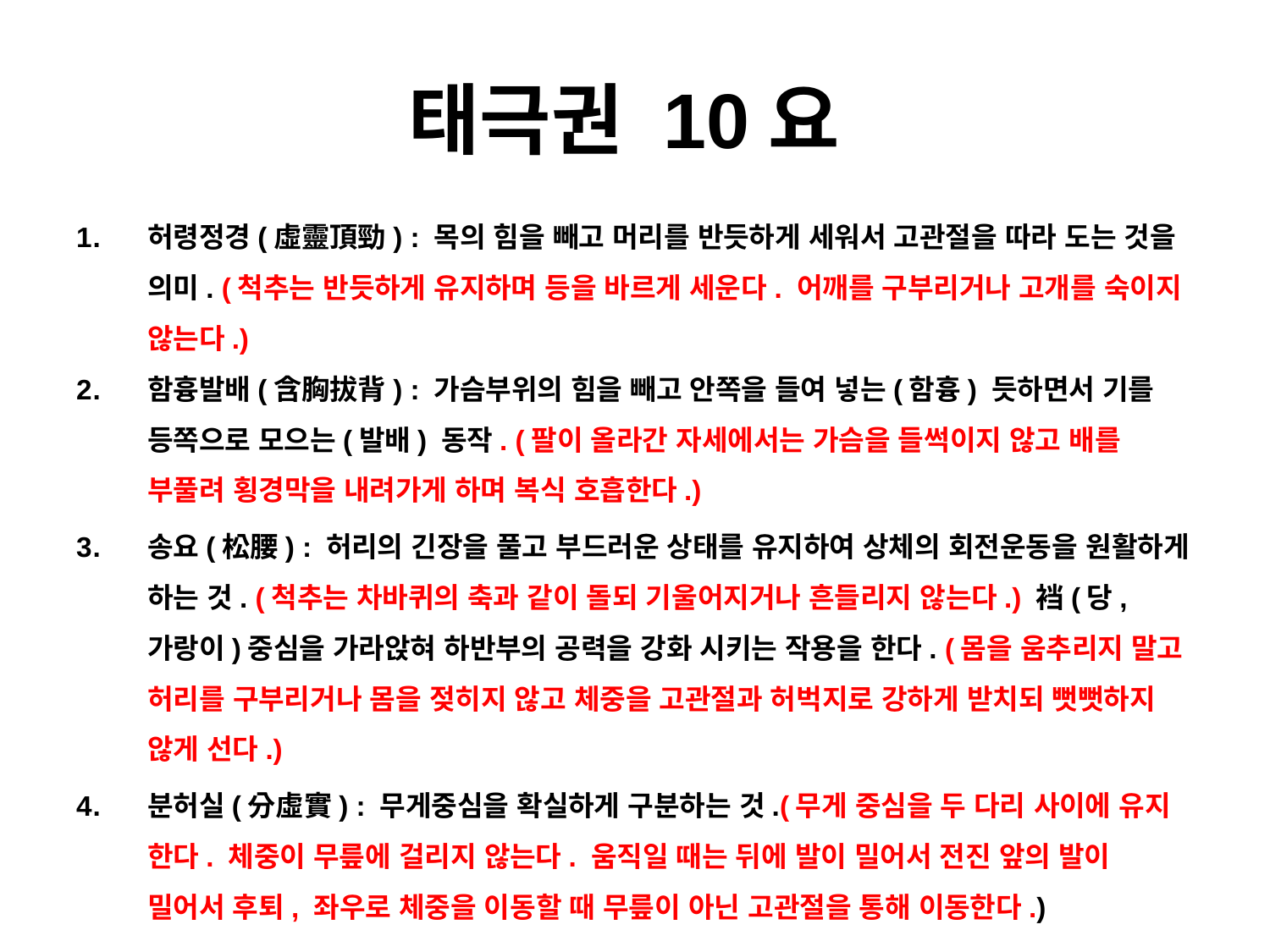

# 태극권 10요
허령정경(虛靈頂勁) : 목의 힘을 빼고 머리를 반듯하게 세워서 고관절을 따라 도는 것을 의미. (척추는 반듯하게 유지하며 등을 바르게 세운다. 어깨를 구부리거나 고개를 숙이지 않는다.)
함흉발배(含胸拔背) : 가슴부위의 힘을 빼고 안쪽을 들여 넣는(함흉) 듯하면서 기를 등쪽으로 모으는(발배) 동작. (팔이 올라간 자세에서는 가슴을 들썩이지 않고 배를 부풀려 횡경막을 내려가게 하며 복식 호흡한다.)
송요(松腰) : 허리의 긴장을 풀고 부드러운 상태를 유지하여 상체의 회전운동을 원활하게 하는 것. (척추는 차바퀴의 축과 같이 돌되 기울어지거나 흔들리지 않는다.) 裆(당, 가랑이)중심을 가라앉혀 하반부의 공력을 강화 시키는 작용을 한다. (몸을 움추리지 말고 허리를 구부리거나 몸을 젖히지 않고 체중을 고관절과 허벅지로 강하게 받치되 뻣뻣하지 않게 선다.)
분허실(分虛實) : 무게중심을 확실하게 구분하는 것.(무게 중심을 두 다리 사이에 유지 한다. 체중이 무릎에 걸리지 않는다. 움직일 때는 뒤에 발이 밀어서 전진 앞의 발이 밀어서 후퇴, 좌우로 체중을 이동할 때 무릎이 아닌 고관절을 통해 이동한다.)